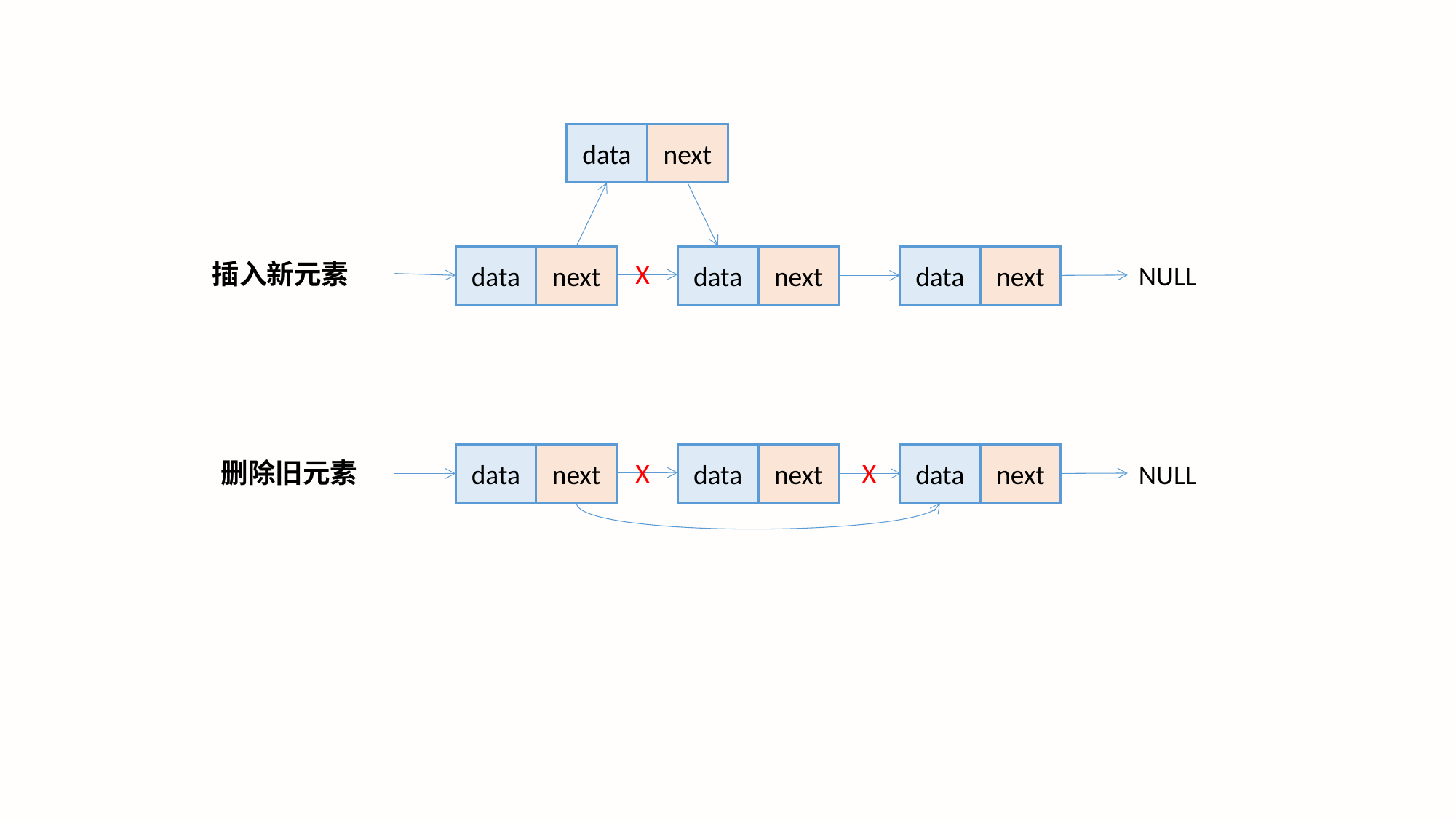

data
next
data
next
data
next
data
next
插入新元素
X
NULL
data
next
data
next
data
next
删除旧元素
X
X
NULL